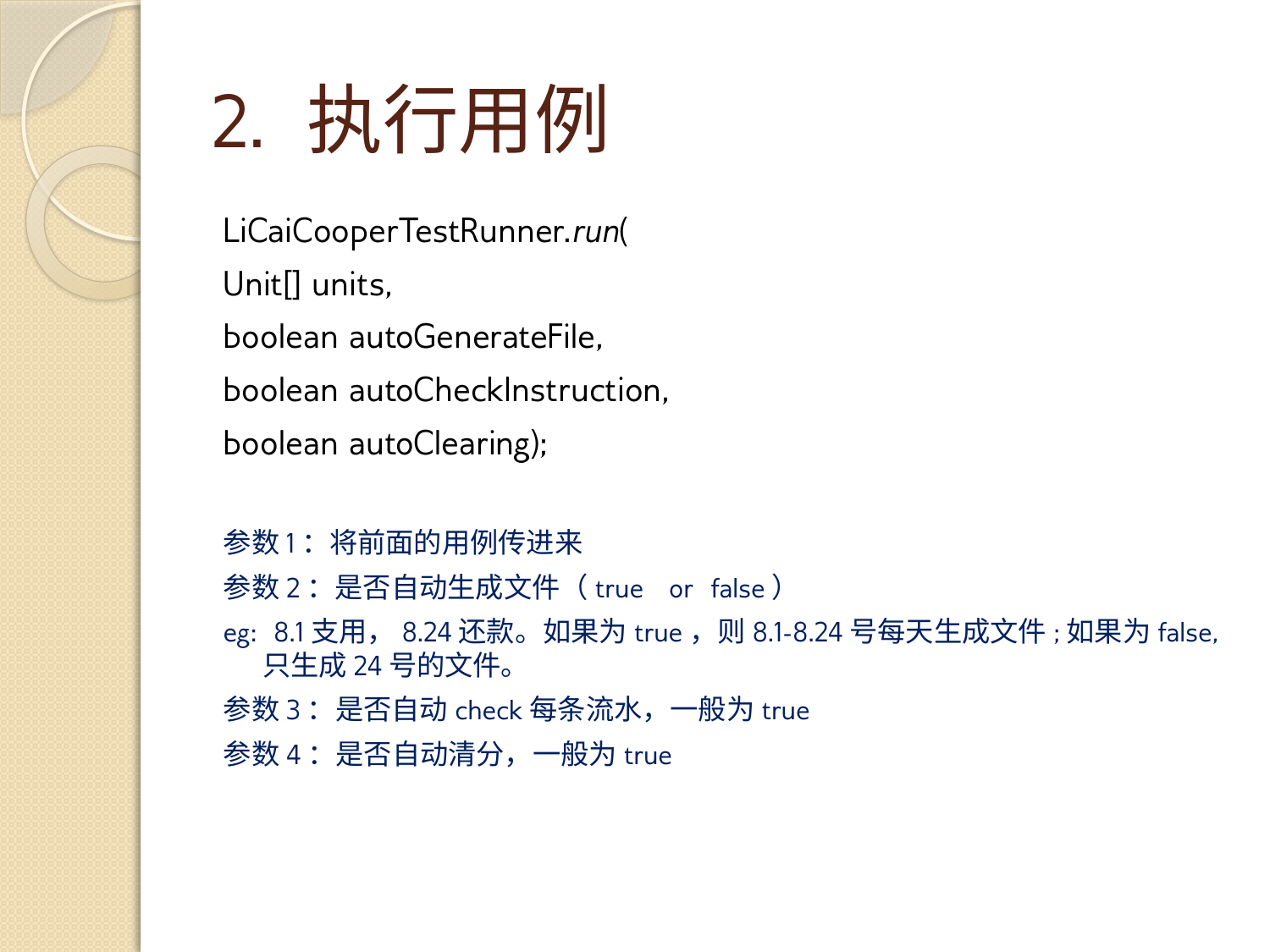

# 2. 执行用例
LiCaiCooperTestRunner.run(
Unit[] units,
boolean autoGenerateFile,
boolean autoCheckInstruction,
boolean autoClearing);

参数1：将前面的用例传进来
参数2：是否自动生成文件（true   or  false）
eg:  8.1支用，8.24还款。如果为true，则8.1-8.24号每天生成文件;如果为false,只生成24号的文件。
参数3：是否自动check每条流水，一般为true
参数4：是否自动清分，一般为true